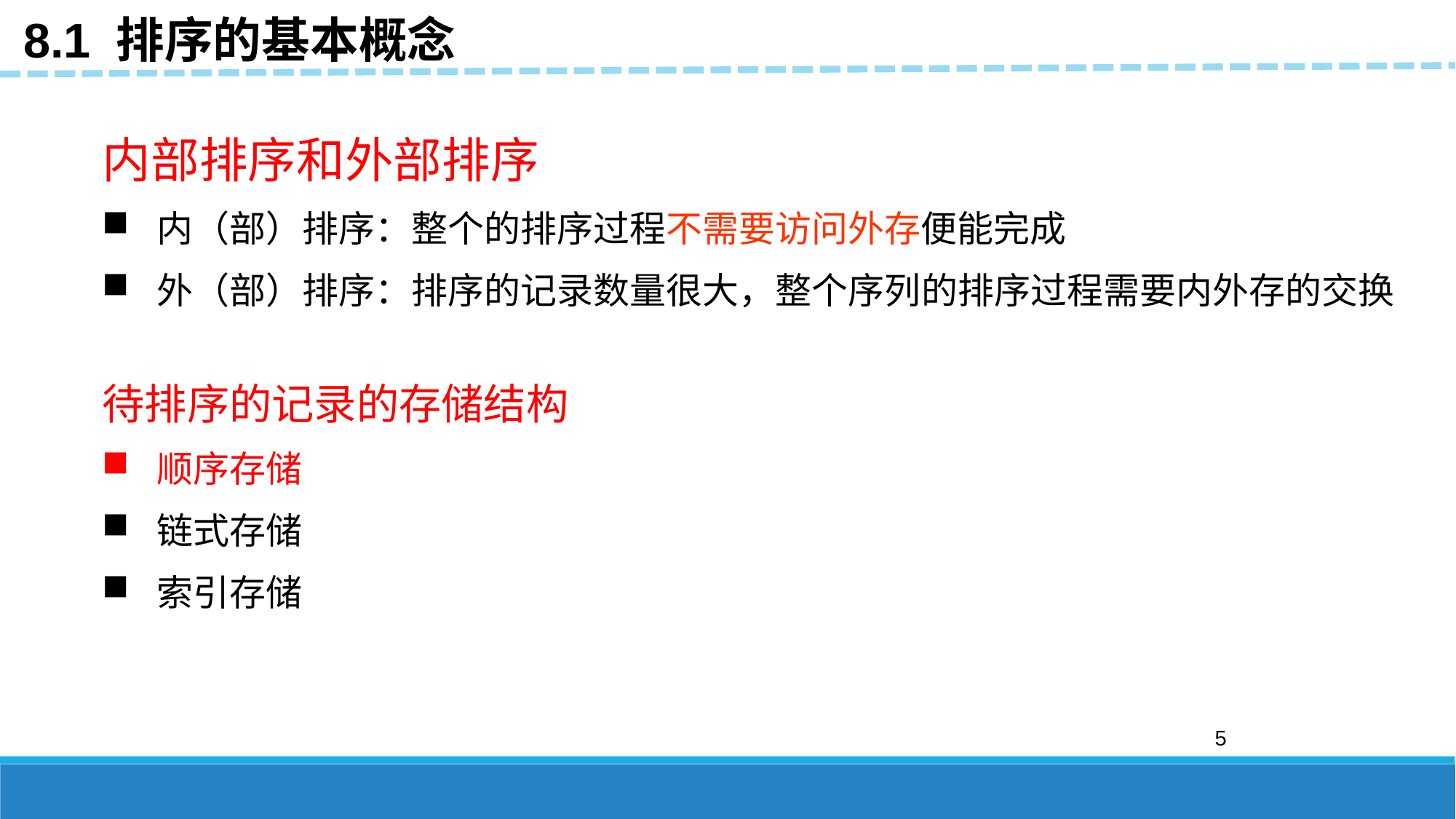

8.1 排序的基本概念
内部排序和外部排序
内（部）排序：整个的排序过程不需要访问外存便能完成
外（部）排序：排序的记录数量很大，整个序列的排序过程需要内外存的交换
待排序的记录的存储结构
顺序存储
链式存储
索引存储
5